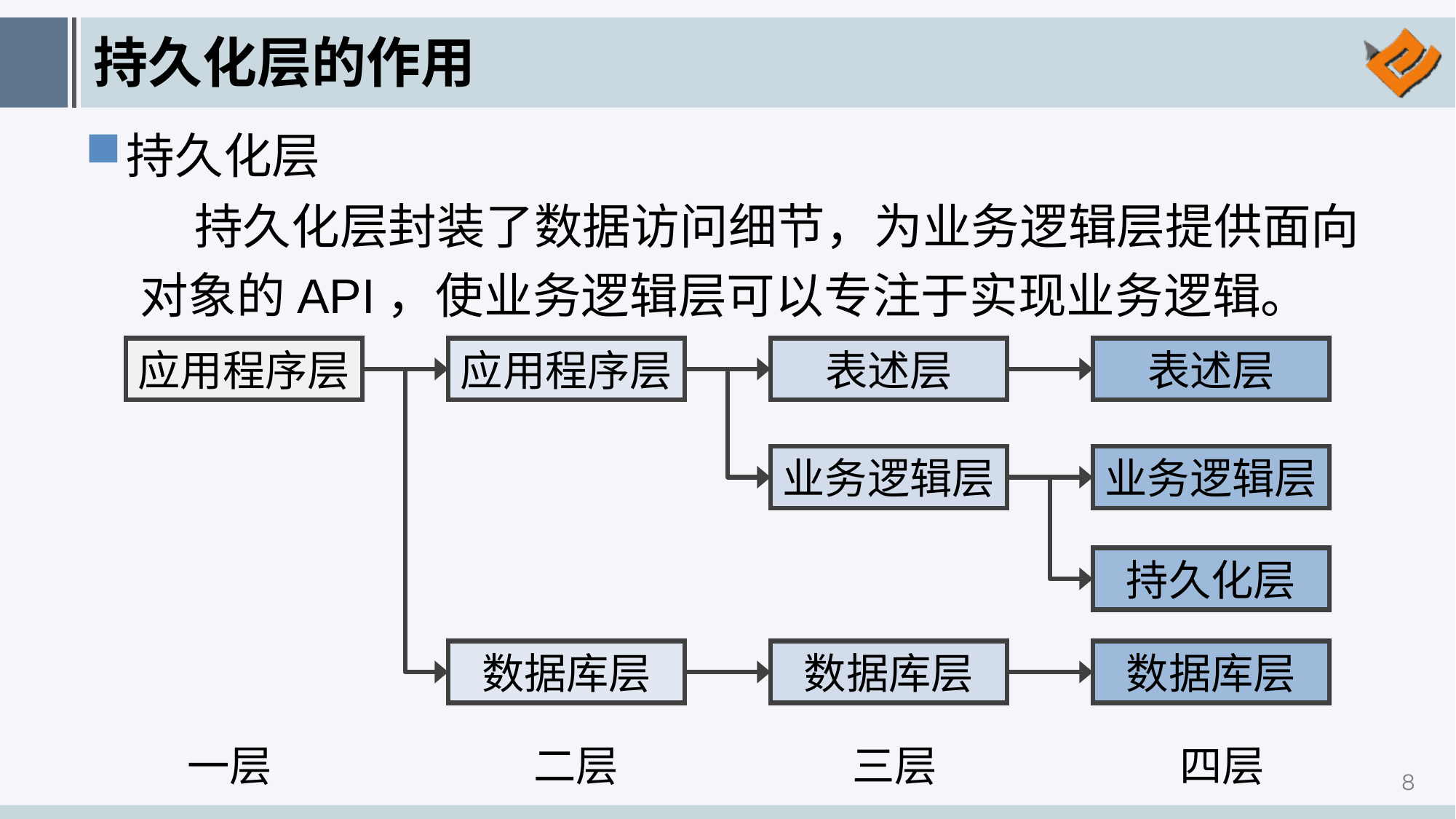

# 持久化层的作用
持久化层
持久化层封装了数据访问细节，为业务逻辑层提供面向对象的API，使业务逻辑层可以专注于实现业务逻辑。
应用程序层
应用程序层
表述层
表述层
业务逻辑层
业务逻辑层
持久化层
数据库层
数据库层
数据库层
一层
二层
三层
四层